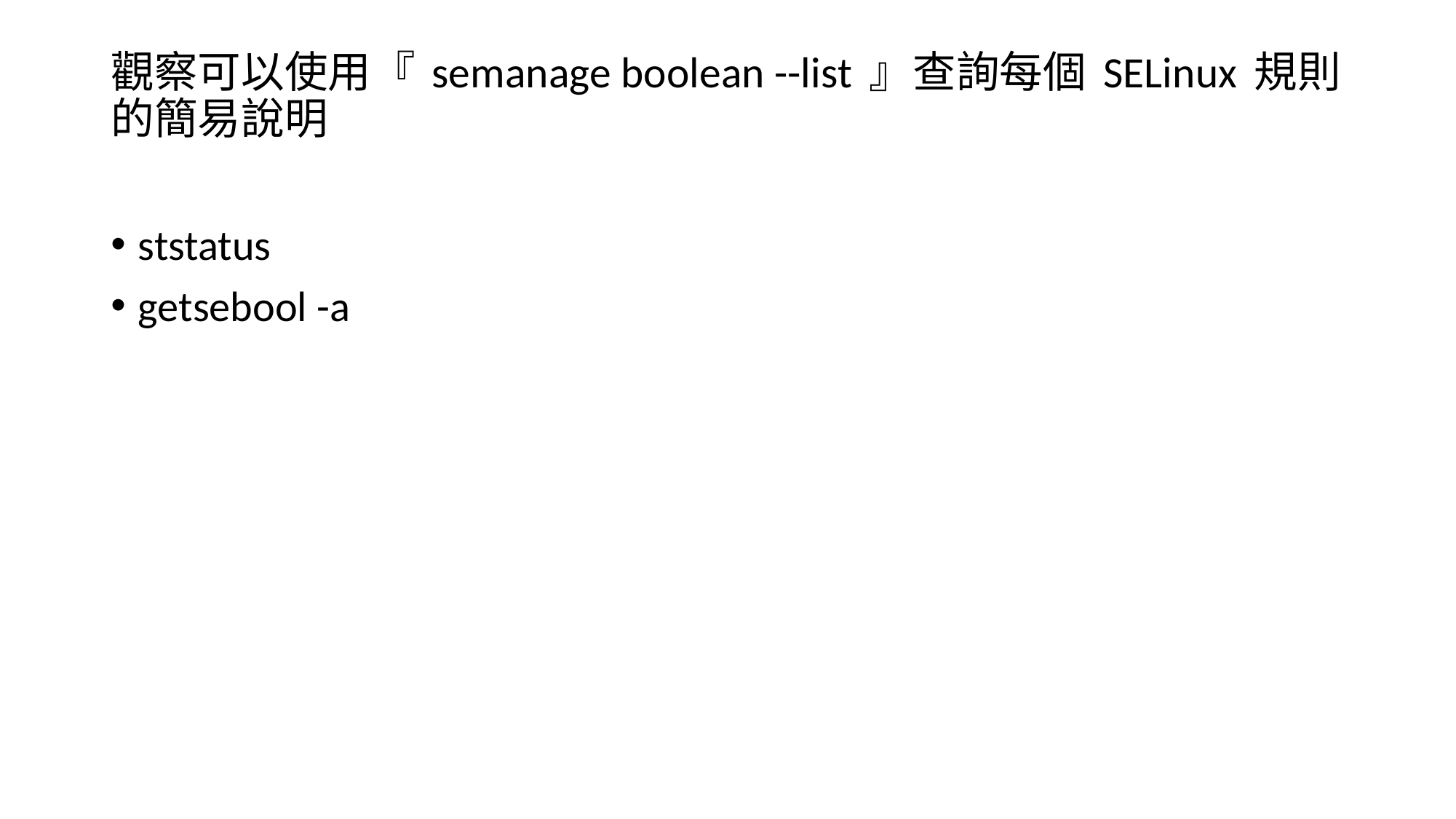

# 觀察可以使用『 semanage boolean --list 』查詢每個 SELinux 規則的簡易說明
ststatus
getsebool -a